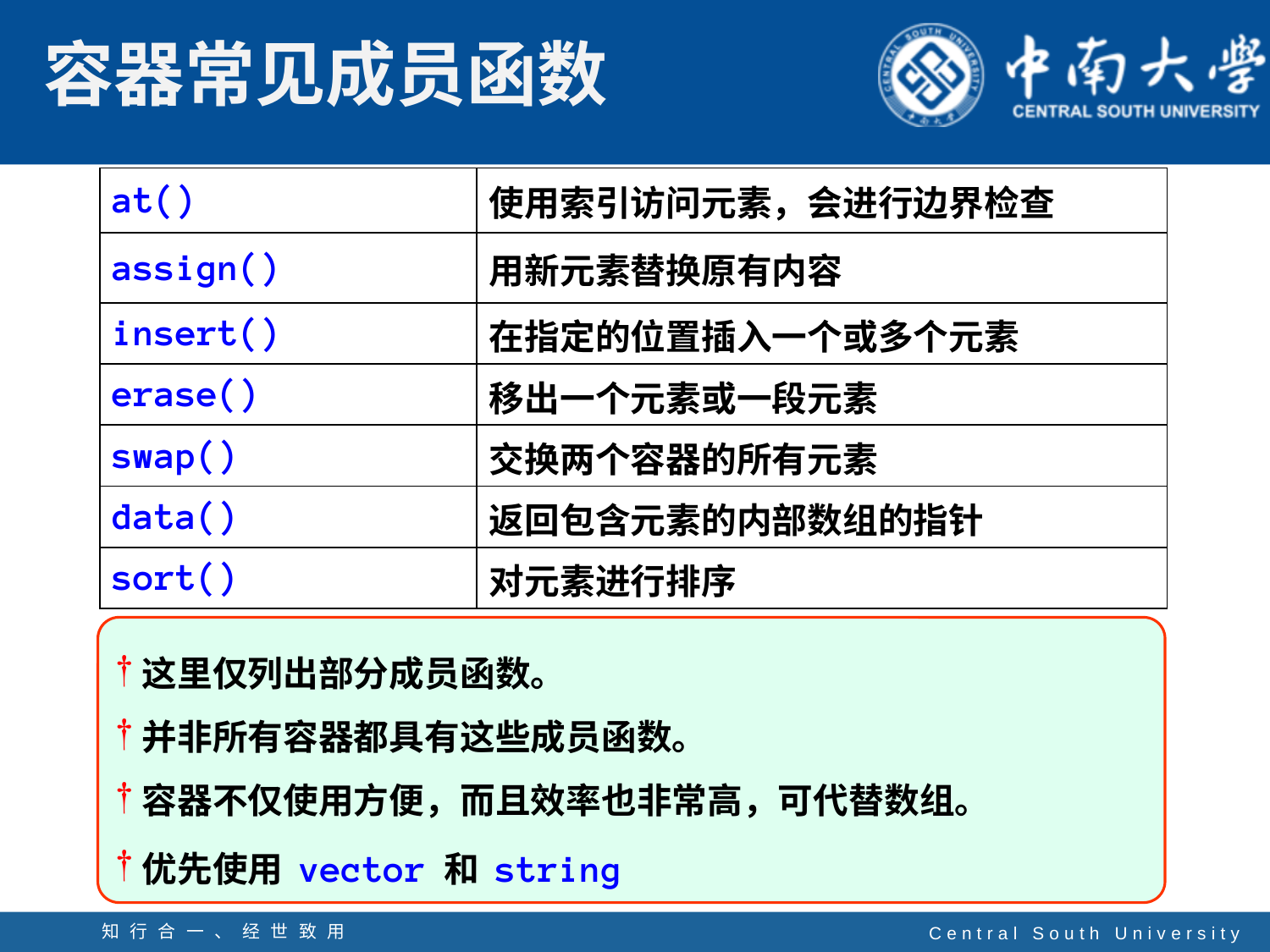

| at() | 使用索引访问元素，会进行边界检查 |
| --- | --- |
| assign() | 用新元素替换原有内容 |
| insert() | 在指定的位置插入一个或多个元素 |
| erase() | 移出一个元素或一段元素 |
| swap() | 交换两个容器的所有元素 |
| data() | 返回包含元素的内部数组的指针 |
| sort() | 对元素进行排序 |
这里仅列出部分成员函数。
并非所有容器都具有这些成员函数。
容器不仅使用方便，而且效率也非常高，可代替数组。
优先使用 vector 和 string

知行合一、经世致用
自强不息 厚德载物
Central South University
34